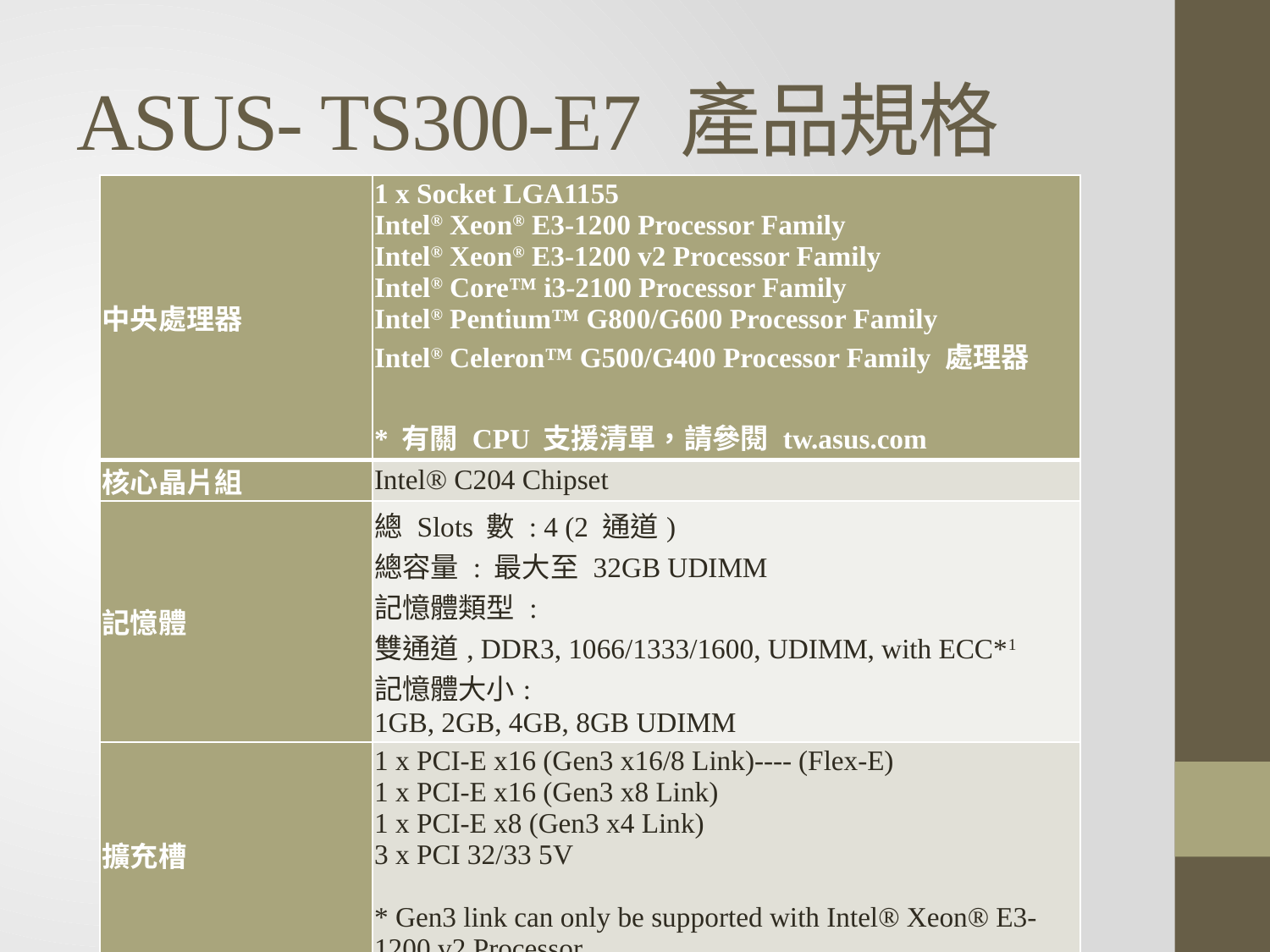

# ASUS- TS300-E7 產品規格
| 中央處理器 | 1 x Socket LGA1155  Intel® Xeon® E3-1200 Processor Family  Intel® Xeon® E3-1200 v2 Processor Family Intel® Core™ i3-2100 Processor Family Intel® Pentium™ G800/G600 Processor Family Intel® Celeron™ G500/G400 Processor Family 處理器 \* 有關 CPU 支援清單，請參閱 tw.asus.com |
| --- | --- |
| 核心晶片組 | Intel® C204 Chipset |
| 記憶體 | 總 Slots 數 : 4 (2 通道)  總容量 : 最大至 32GB UDIMM 記憶體類型 : 雙通道, DDR3, 1066/1333/1600, UDIMM, with ECC\*1 記憶體大小:  1GB, 2GB, 4GB, 8GB UDIMM |
| 擴充槽 | 1 x PCI-E x16 (Gen3 x16/8 Link)---- (Flex-E) 1 x PCI-E x16 (Gen3 x8 Link)  1 x PCI-E x8 (Gen3 x4 Link)  3 x PCI 32/33 5V \* Gen3 link can only be supported with Intel® Xeon® E3-1200 v2 Processor |